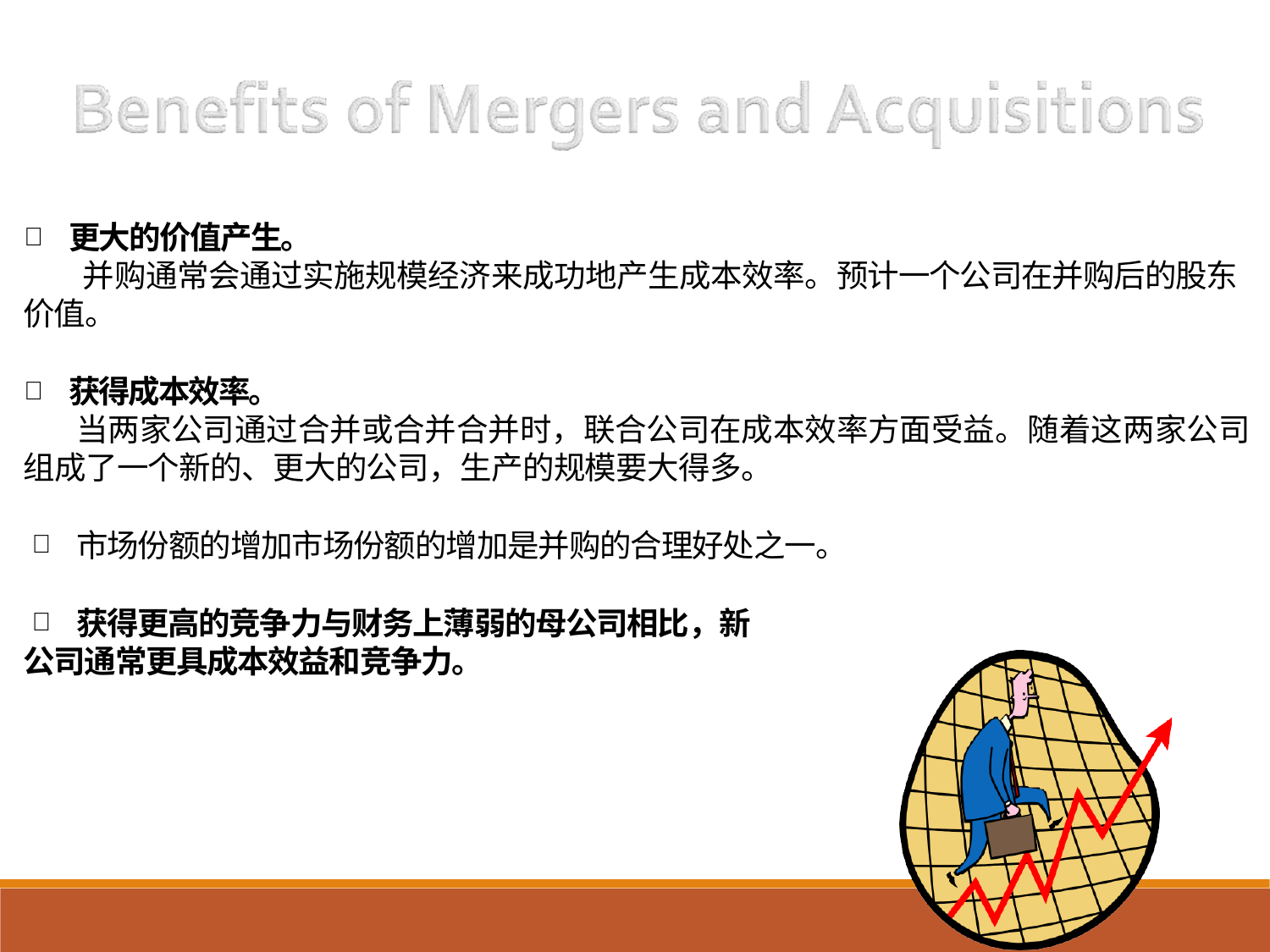

更大的价值产生。
并购通常会通过实施规模经济来成功地产生成本效率。预计一个公司在并购后的股东价值。

获得成本效率。
当两家公司通过合并或合并合并时，联合公司在成本效率方面受益。随着这两家公司组成了一个新的、更大的公司，生产的规模要大得多。

市场份额的增加市场份额的增加是并购的合理好处之一。

获得更高的竞争力与财务上薄弱的母公司相比，新公司通常更具成本效益和竞争力。